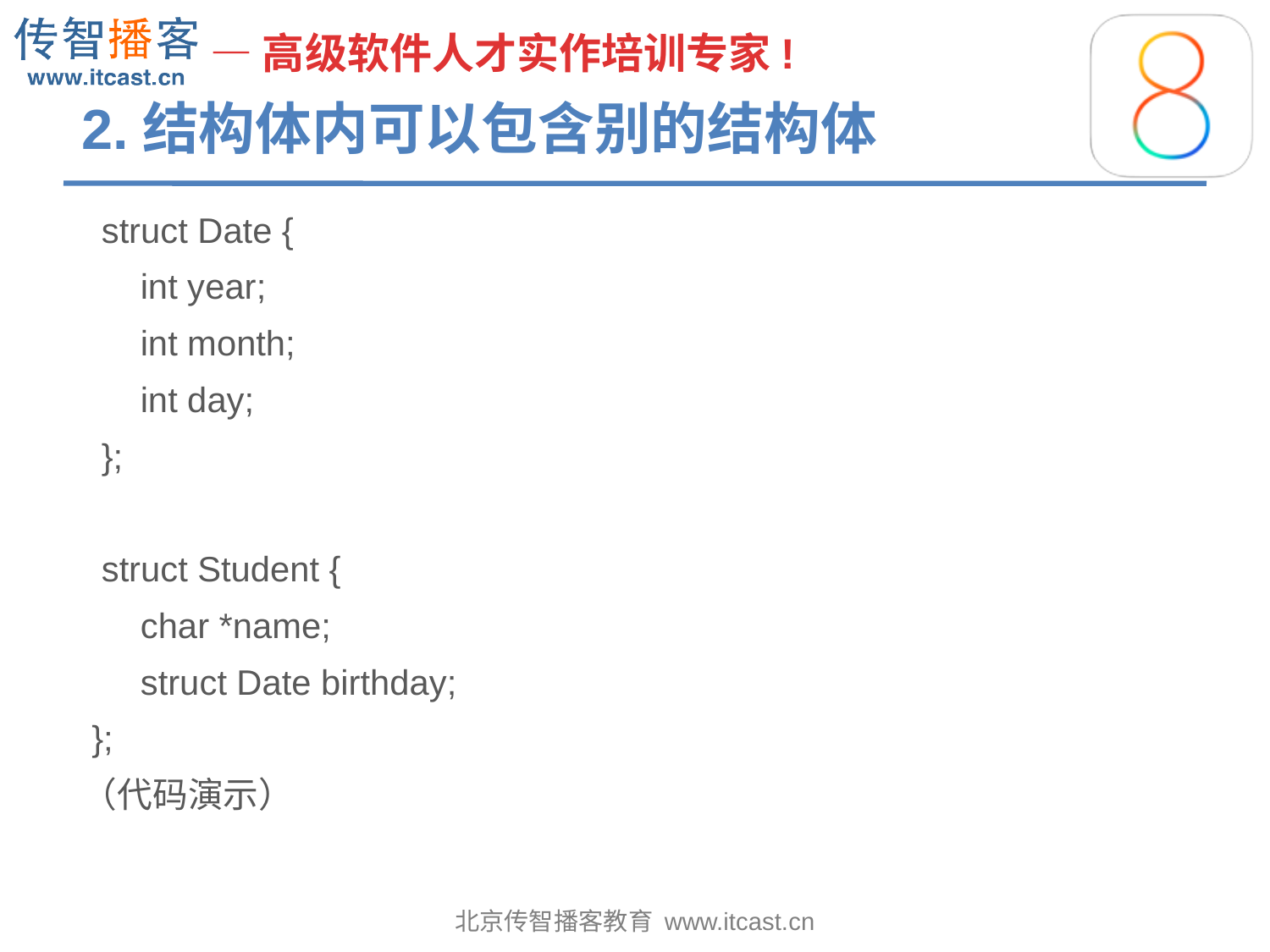

# 2.结构体内可以包含别的结构体
  struct Date {
      int year;
      int month;
      int day;
  };

  struct Student {
      char *name;
      struct Date birthday;
 };
（代码演示）